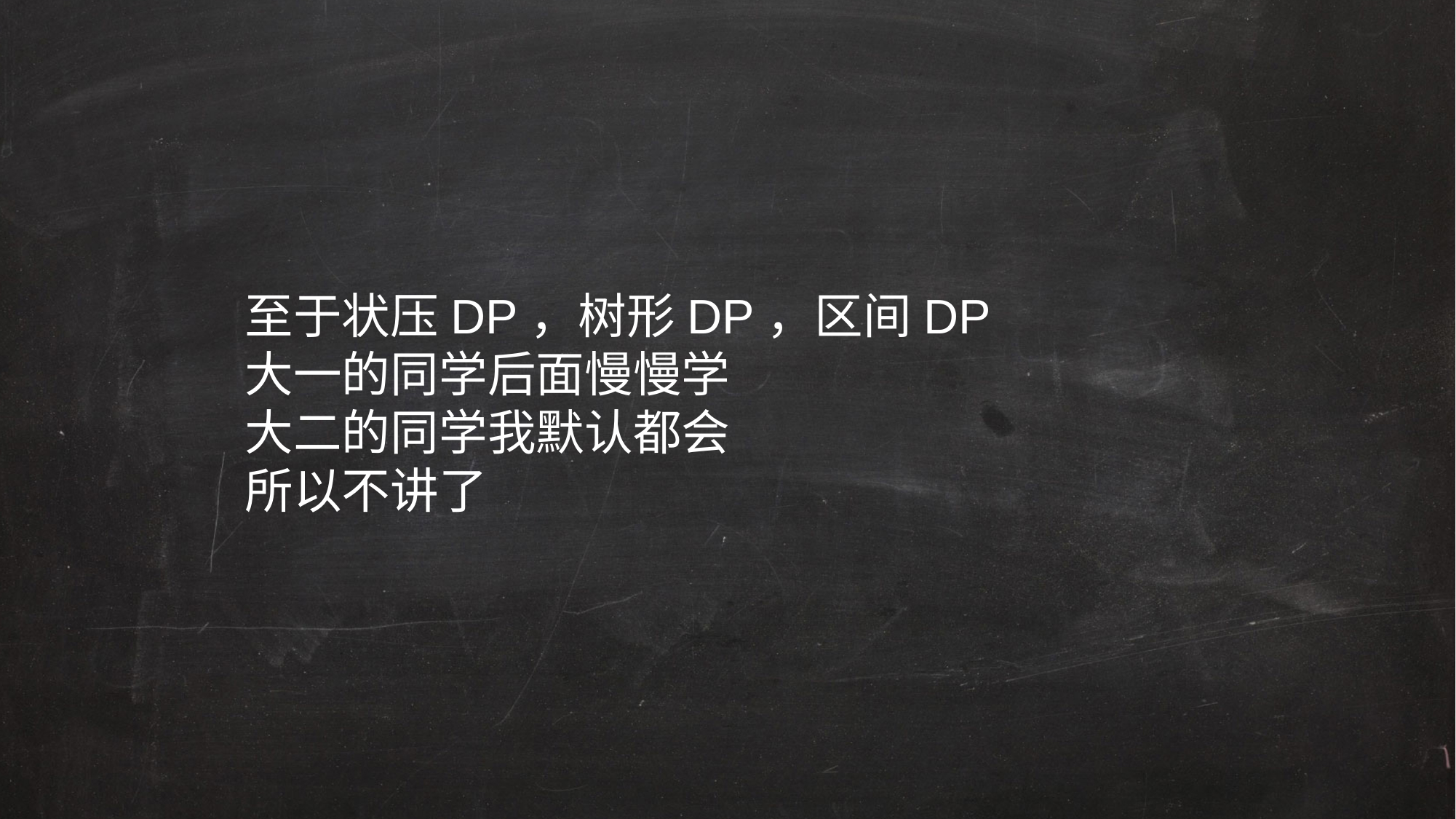

至于状压DP，树形DP，区间DP
大一的同学后面慢慢学
大二的同学我默认都会
所以不讲了